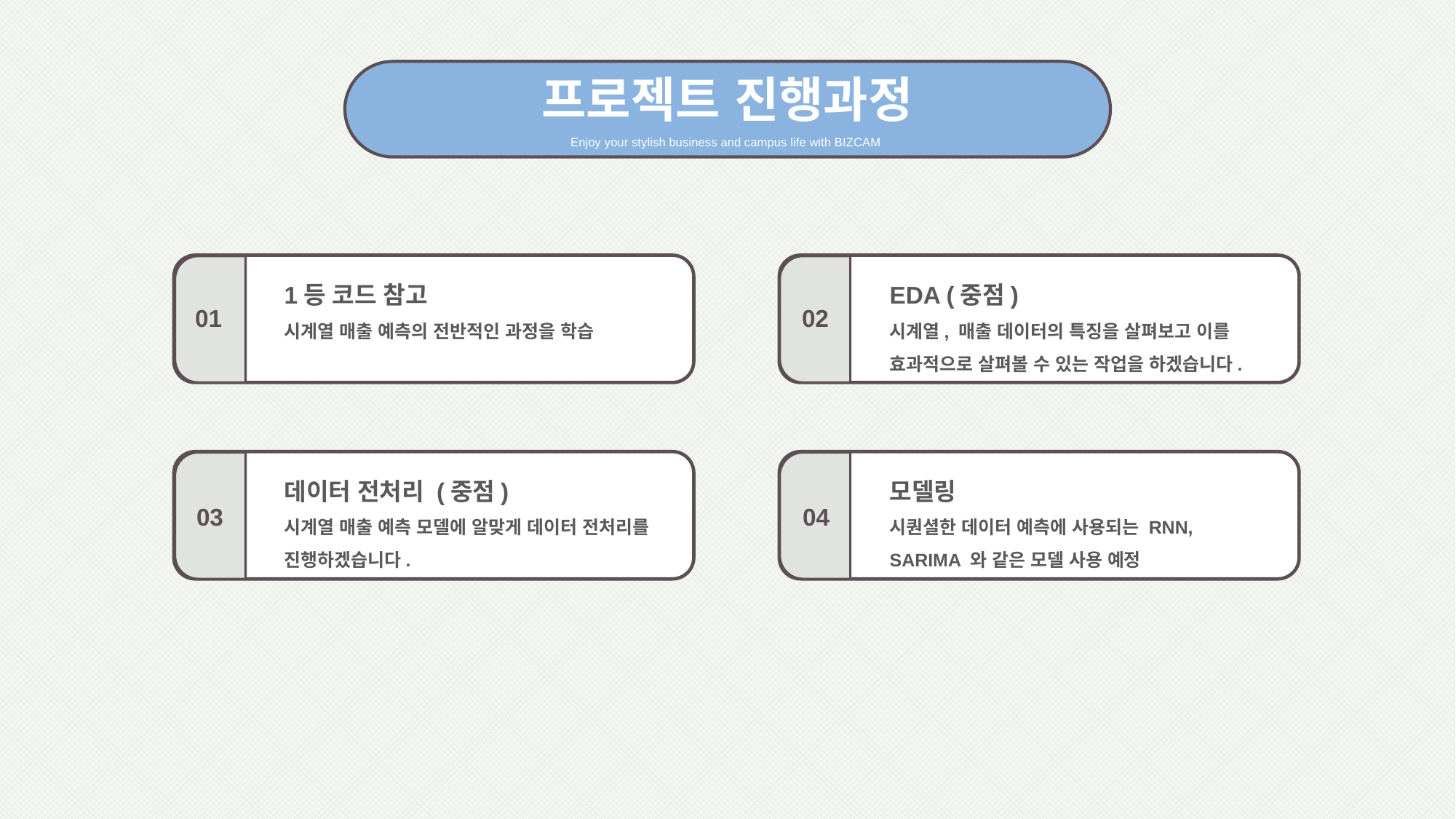

프로젝트 진행과정
Enjoy your stylish business and campus life with BIZCAM

1등 코드 참고
시계열 매출 예측의 전반적인 과정을 학습
EDA (중점)
시계열, 매출 데이터의 특징을 살펴보고 이를 효과적으로 살펴볼 수 있는 작업을 하겠습니다.

01
02

데이터 전처리 (중점)
시계열 매출 예측 모델에 알맞게 데이터 전처리를 진행하겠습니다.
모델링
시퀀셜한 데이터 예측에 사용되는 RNN, SARIMA 와 같은 모델 사용 예정

03
04